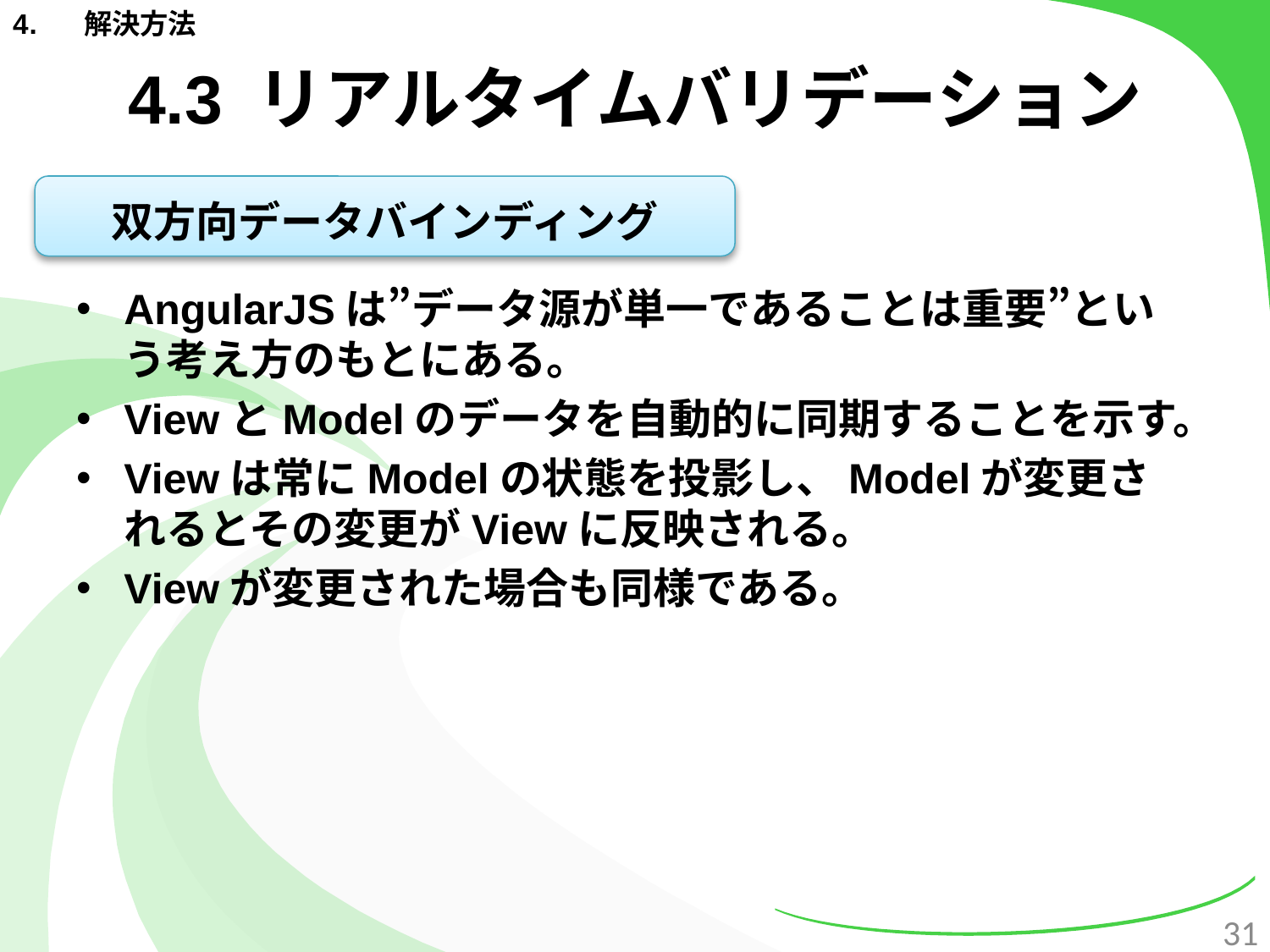

解決方法
# 4.3 リアルタイムバリデーション
双方向データバインディング
AngularJSは”データ源が単一であることは重要”という考え方のもとにある。
ViewとModelのデータを自動的に同期することを示す。
Viewは常にModelの状態を投影し、Modelが変更されるとその変更がViewに反映される。
Viewが変更された場合も同様である。

31